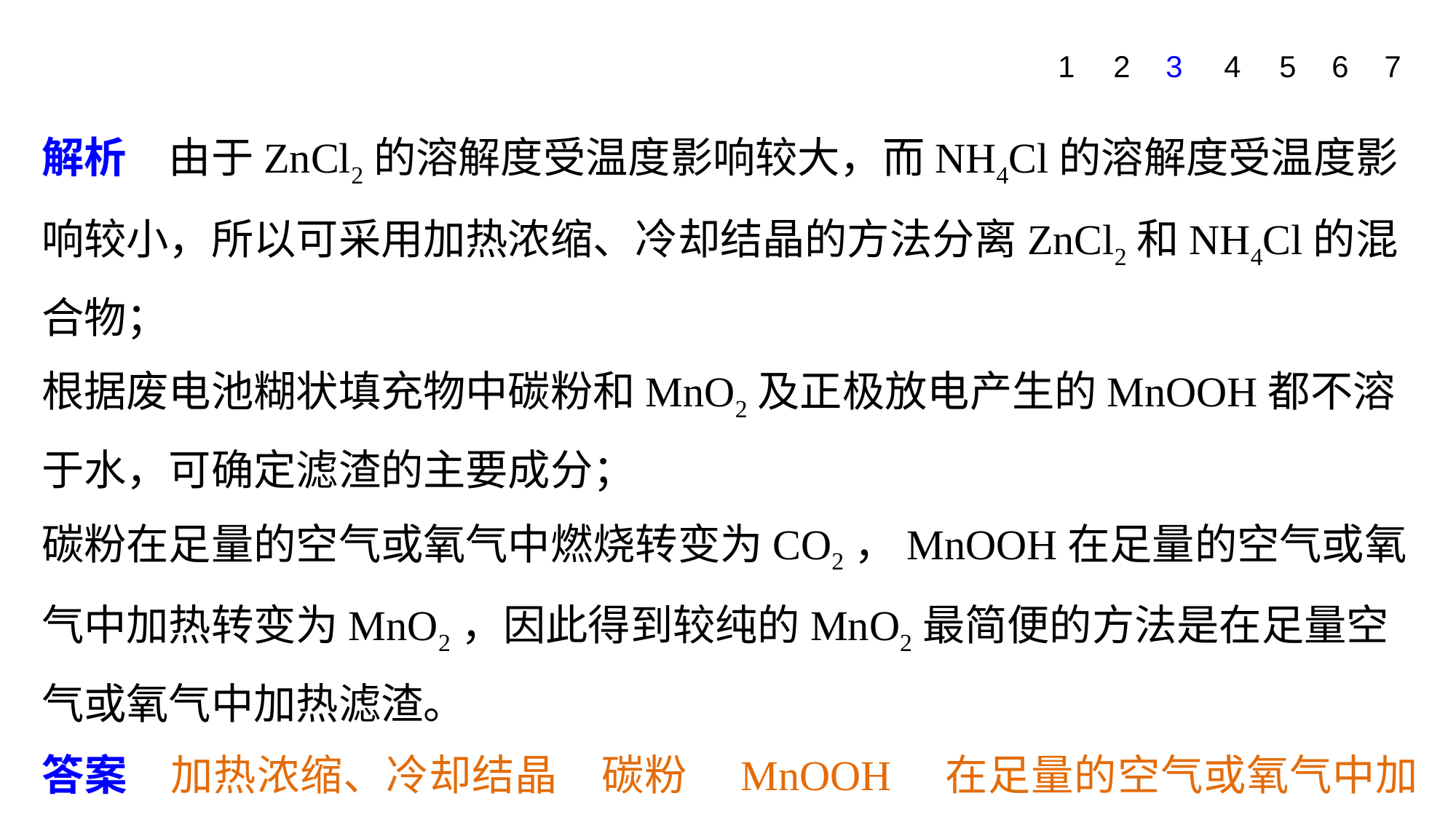

1
2
3
4
5
6
7
解析　由于ZnCl2的溶解度受温度影响较大，而NH4Cl的溶解度受温度影响较小，所以可采用加热浓缩、冷却结晶的方法分离ZnCl2和NH4Cl的混合物；
根据废电池糊状填充物中碳粉和MnO2及正极放电产生的MnOOH都不溶于水，可确定滤渣的主要成分；
碳粉在足量的空气或氧气中燃烧转变为CO2，MnOOH在足量的空气或氧气中加热转变为MnO2，因此得到较纯的MnO2最简便的方法是在足量空气或氧气中加热滤渣。
答案　加热浓缩、冷却结晶　碳粉　MnOOH　在足量的空气或氧气中加热　碳粉转变为CO2，MnOOH被氧化成MnO2